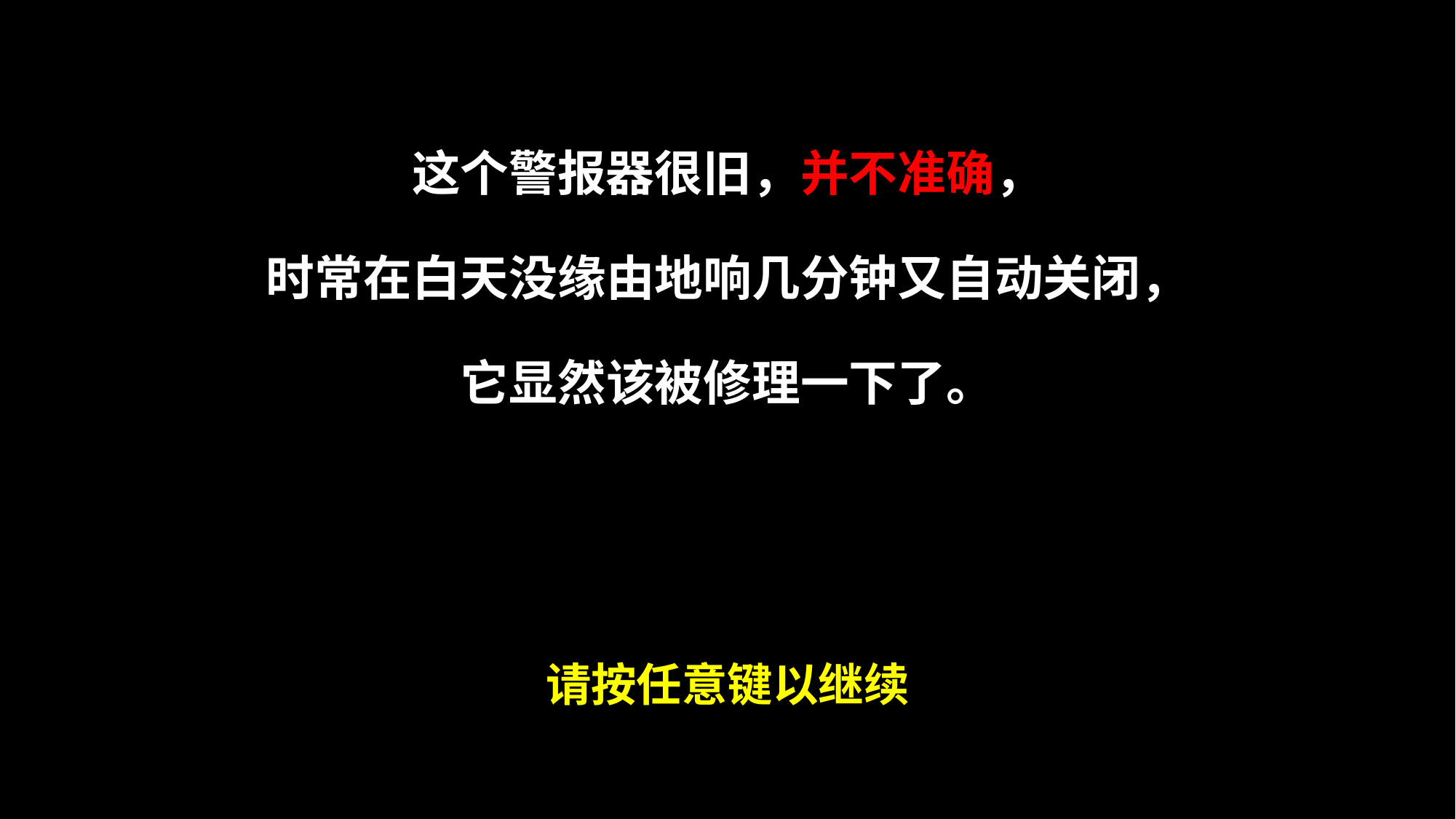

# 这个警报器很旧，并不准确， 时常在白天没缘由地响几分钟又自动关闭， 它显然该被修理一下了。
请按任意键以继续